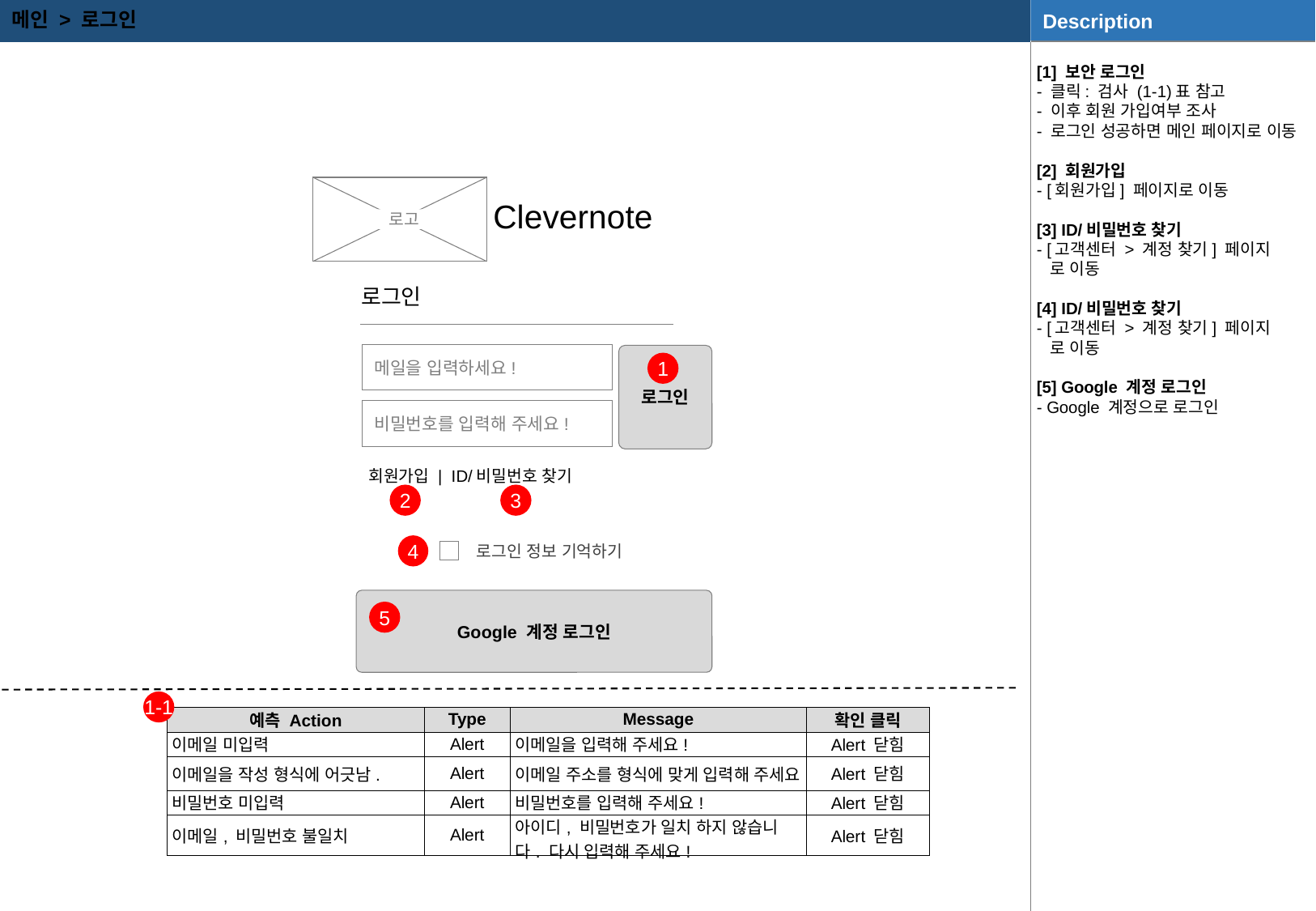

메인 > 로그인

[1] 보안 로그인
- 클릭: 검사 (1-1)표 참고
- 이후 회원 가입여부 조사
- 로그인 성공하면 메인 페이지로 이동

[2] 회원가입
- [회원가입] 페이지로 이동

[3] ID/비밀번호 찾기
- [고객센터 > 계정 찾기] 페이지
  로 이동

[4] ID/비밀번호 찾기
- [고객센터 > 계정 찾기] 페이지
  로 이동

[5] Google 계정 로그인
- Google 계정으로 로그인

로고
Clevernote
로그인
메일을 입력하세요!
로그인
1
비밀번호를 입력해 주세요!
회원가입 |  ID/비밀번호 찾기
2
3
4
로그인 정보 기억하기

Google 계정 로그인
5
1-1
| 예측 Action | Type | Message | 확인 클릭 |
| --- | --- | --- | --- |
| 이메일 미입력 | Alert | 이메일을 입력해 주세요! | Alert 닫힘 |
| 이메일을 작성 형식에 어긋남. | Alert | 이메일 주소를 형식에 맞게 입력해 주세요! | Alert 닫힘 |
| 비밀번호 미입력 | Alert | 비밀번호를 입력해 주세요! | Alert 닫힘 |
| 이메일, 비밀번호 불일치 | Alert | 아이디, 비밀번호가 일치 하지 않습니다. 다시 입력해 주세요! | Alert 닫힘 |